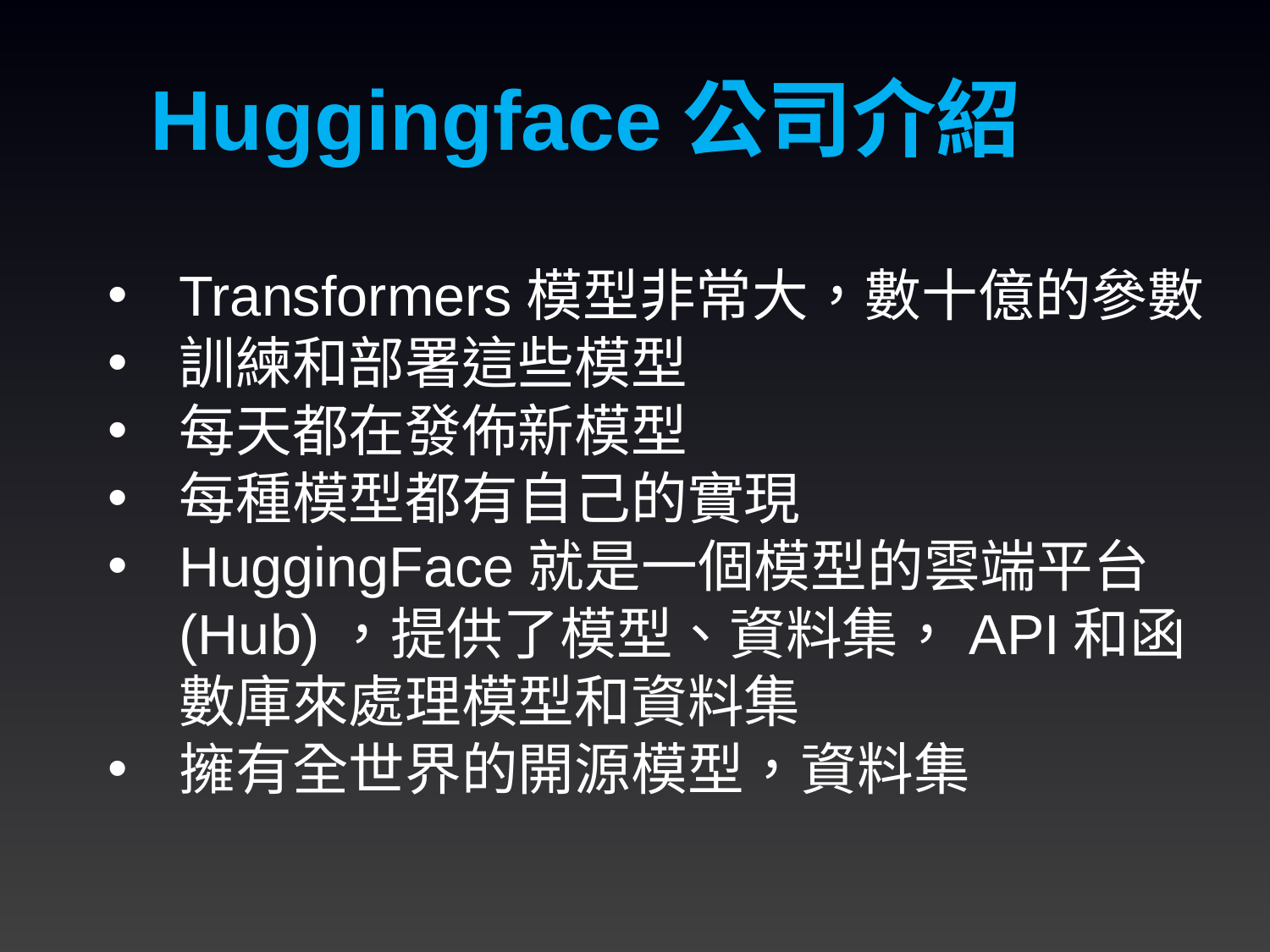

Huggingface公司介紹
Transformers模型非常大，數十億的參數
訓練和部署這些模型
每天都在發佈新模型
每種模型都有自己的實現
HuggingFace就是一個模型的雲端平台(Hub)，提供了模型、資料集，API和函數庫來處理模型和資料集
擁有全世界的開源模型，資料集